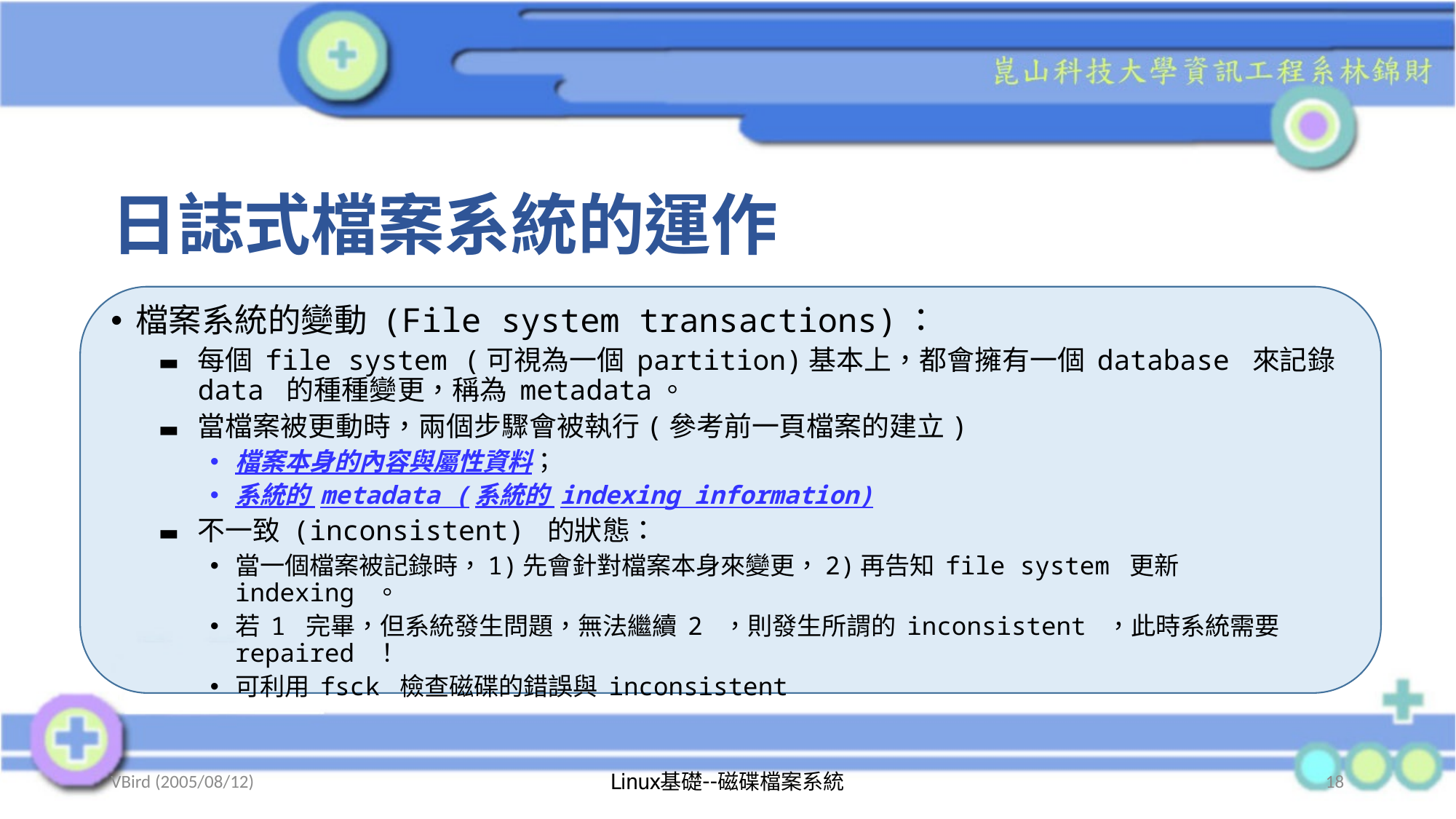

# 日誌式檔案系統的運作

檔案系統的變動 (File system transactions)：
每個 file system (可視為一個 partition)基本上，都會擁有一個 database 來記錄 data 的種種變更，稱為 metadata。
當檔案被更動時，兩個步驟會被執行(參考前一頁檔案的建立)
檔案本身的內容與屬性資料；
系統的 metadata (系統的 indexing information)
不一致 (inconsistent) 的狀態：
當一個檔案被記錄時，1)先會針對檔案本身來變更，2)再告知 file system 更新 indexing 。
若 1 完畢，但系統發生問題，無法繼續 2 ，則發生所謂的 inconsistent ，此時系統需要 repaired ！
可利用 fsck 檢查磁碟的錯誤與 inconsistent
VBird (2005/08/12)
Linux基礎--磁碟檔案系統
18